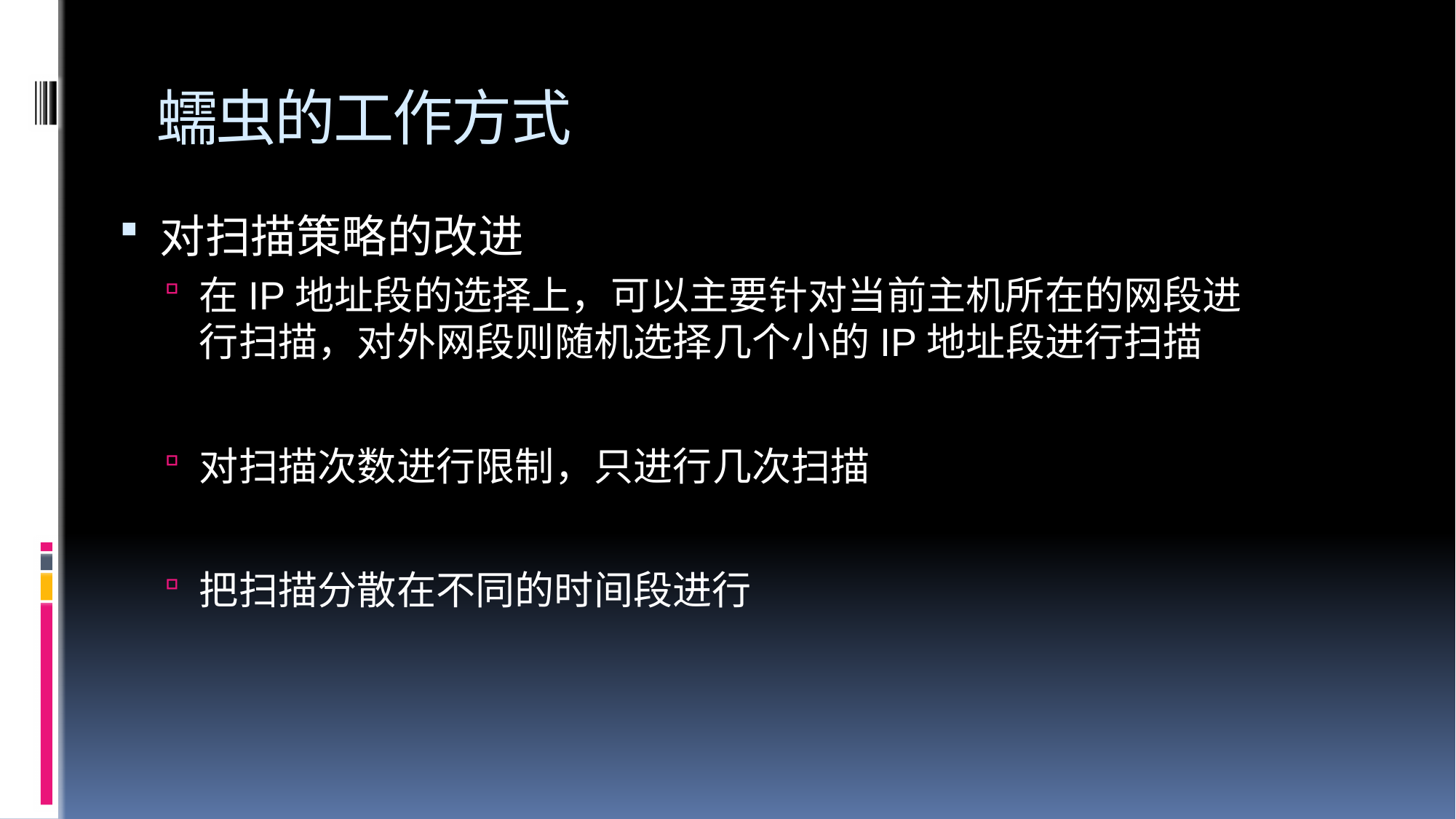

# 蠕虫的工作方式
对扫描策略的改进
在IP地址段的选择上，可以主要针对当前主机所在的网段进行扫描，对外网段则随机选择几个小的IP地址段进行扫描

对扫描次数进行限制，只进行几次扫描

把扫描分散在不同的时间段进行